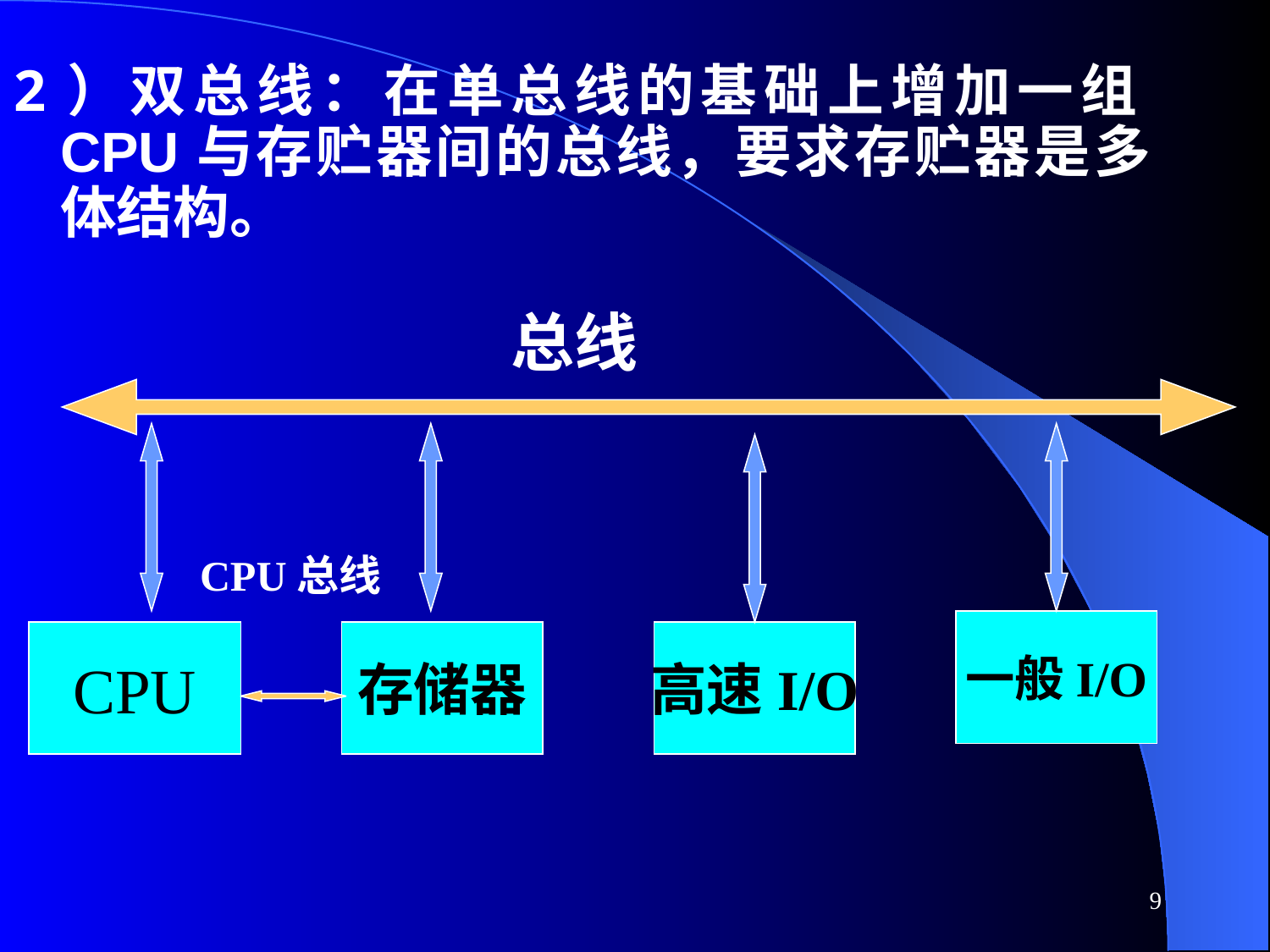

2）双总线：在单总线的基础上增加一组CPU与存贮器间的总线，要求存贮器是多体结构。
总线

CPU总线
一般I/O
CPU
存储器
高速I/O

9